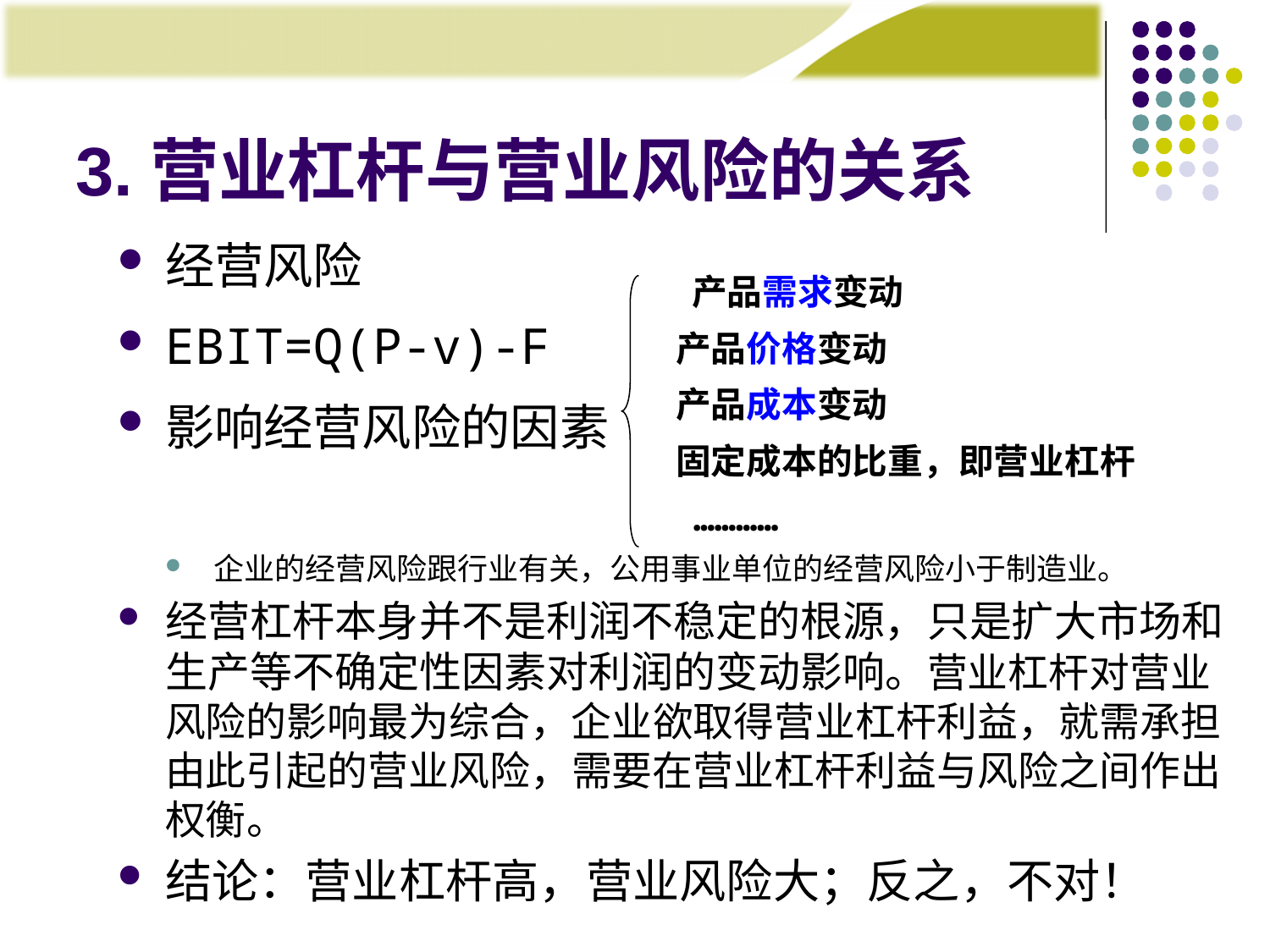

89
# 3.营业杠杆与营业风险的关系
经营风险
EBIT=Q(P-v)-F
影响经营风险的因素

企业的经营风险跟行业有关，公用事业单位的经营风险小于制造业。
经营杠杆本身并不是利润不稳定的根源，只是扩大市场和生产等不确定性因素对利润的变动影响。营业杠杆对营业风险的影响最为综合，企业欲取得营业杠杆利益，就需承担由此引起的营业风险，需要在营业杠杆利益与风险之间作出权衡。
结论：营业杠杆高，营业风险大；反之，不对！

    产品需求变动
  产品价格变动
  产品成本变动
  固定成本的比重，即营业杠杆
  …………